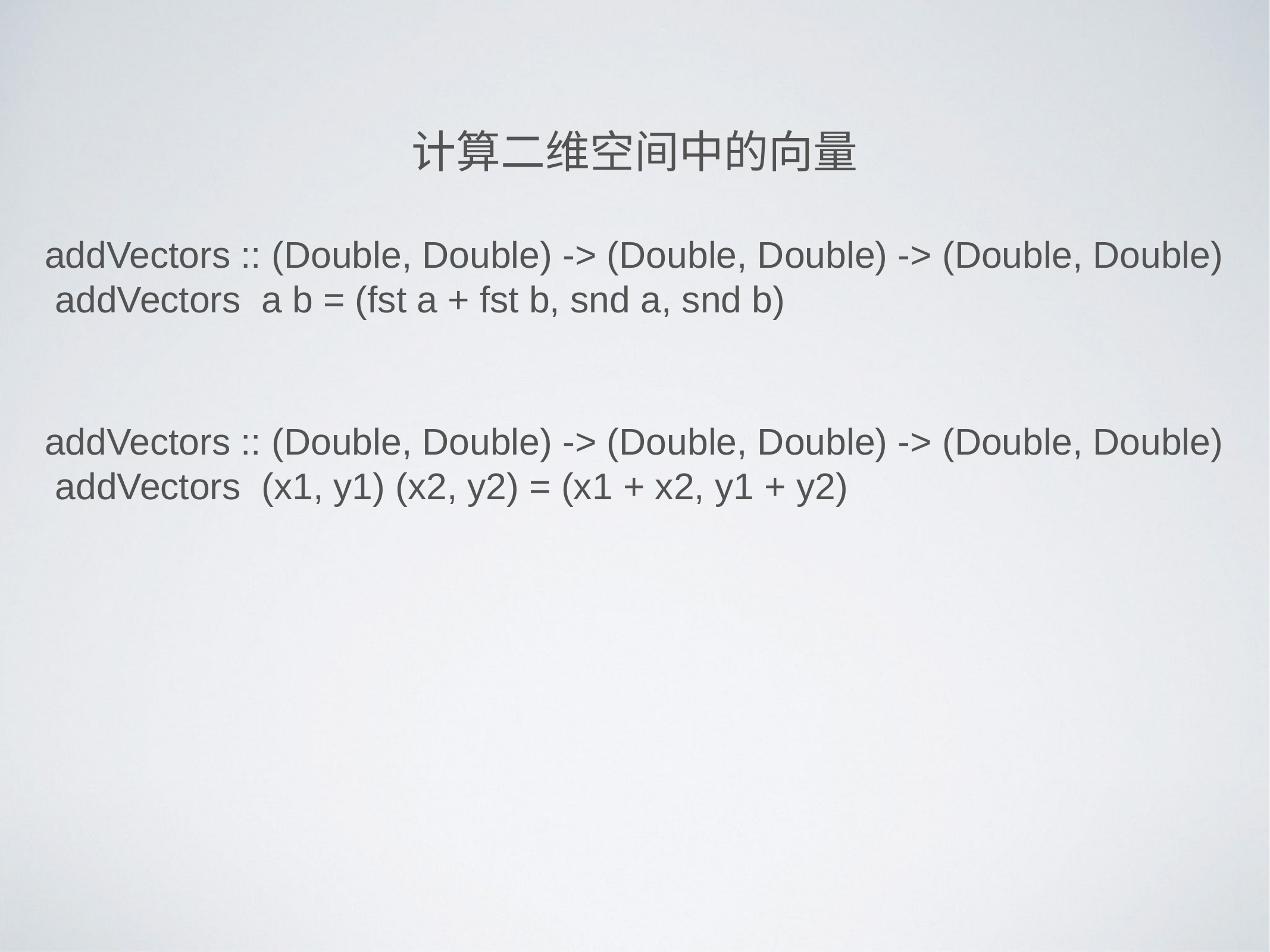

计算二维空间中的向量
addVectors :: (Double, Double) -> (Double, Double) -> (Double, Double)
 addVectors  a b = (fst a + fst b, snd a, snd b)
addVectors :: (Double, Double) -> (Double, Double) -> (Double, Double)
 addVectors  (x1, y1) (x2, y2) = (x1 + x2, y1 + y2)